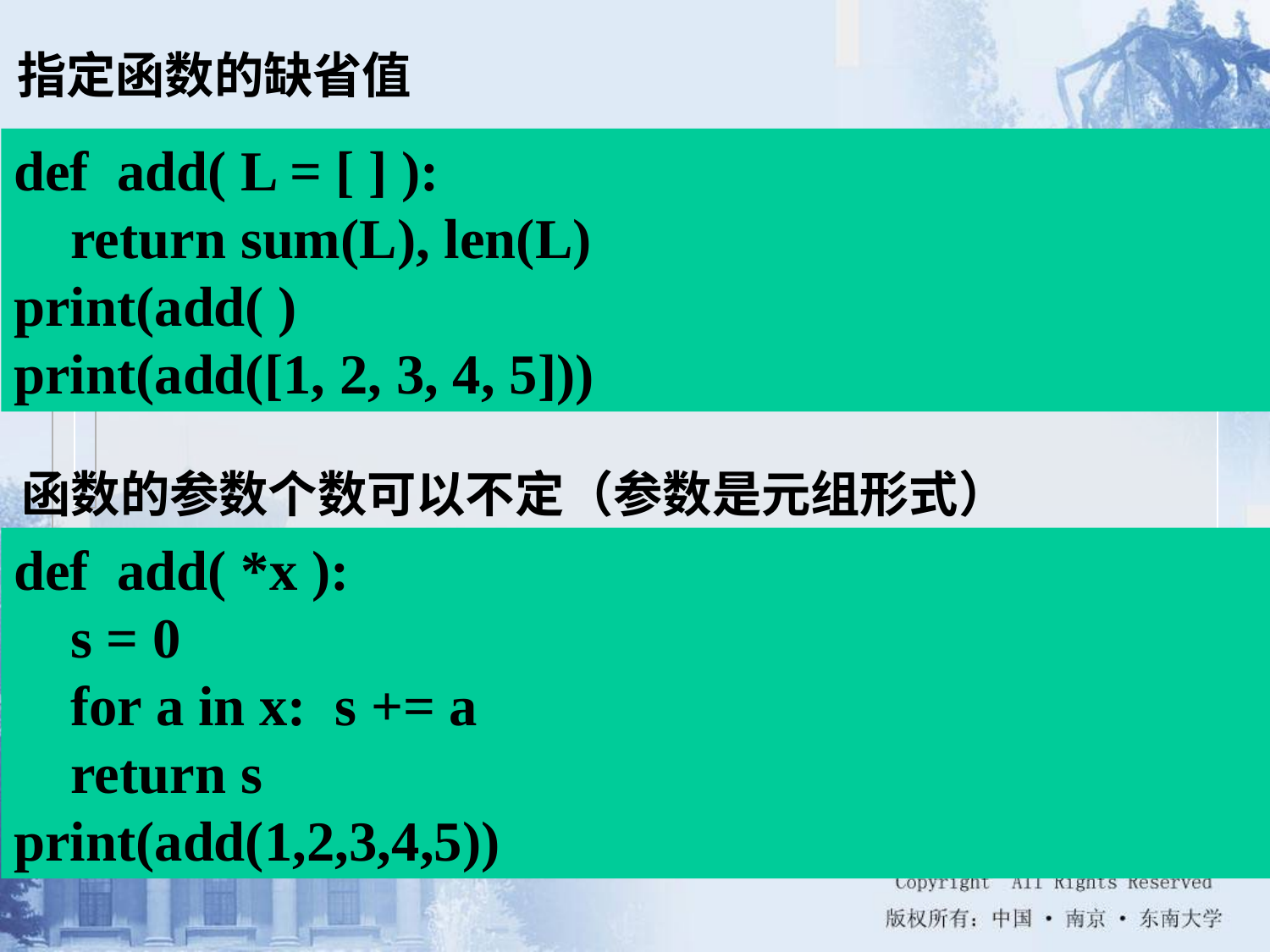

指定函数的缺省值
def  add( L = [ ] ):
    return sum(L), len(L)
print(add( )
print(add([1, 2, 3, 4, 5]))
函数的参数个数可以不定（参数是元组形式）
def  add( *x ):
    s = 0
    for a in x:  s += a
    return s
print(add(1,2,3,4,5))